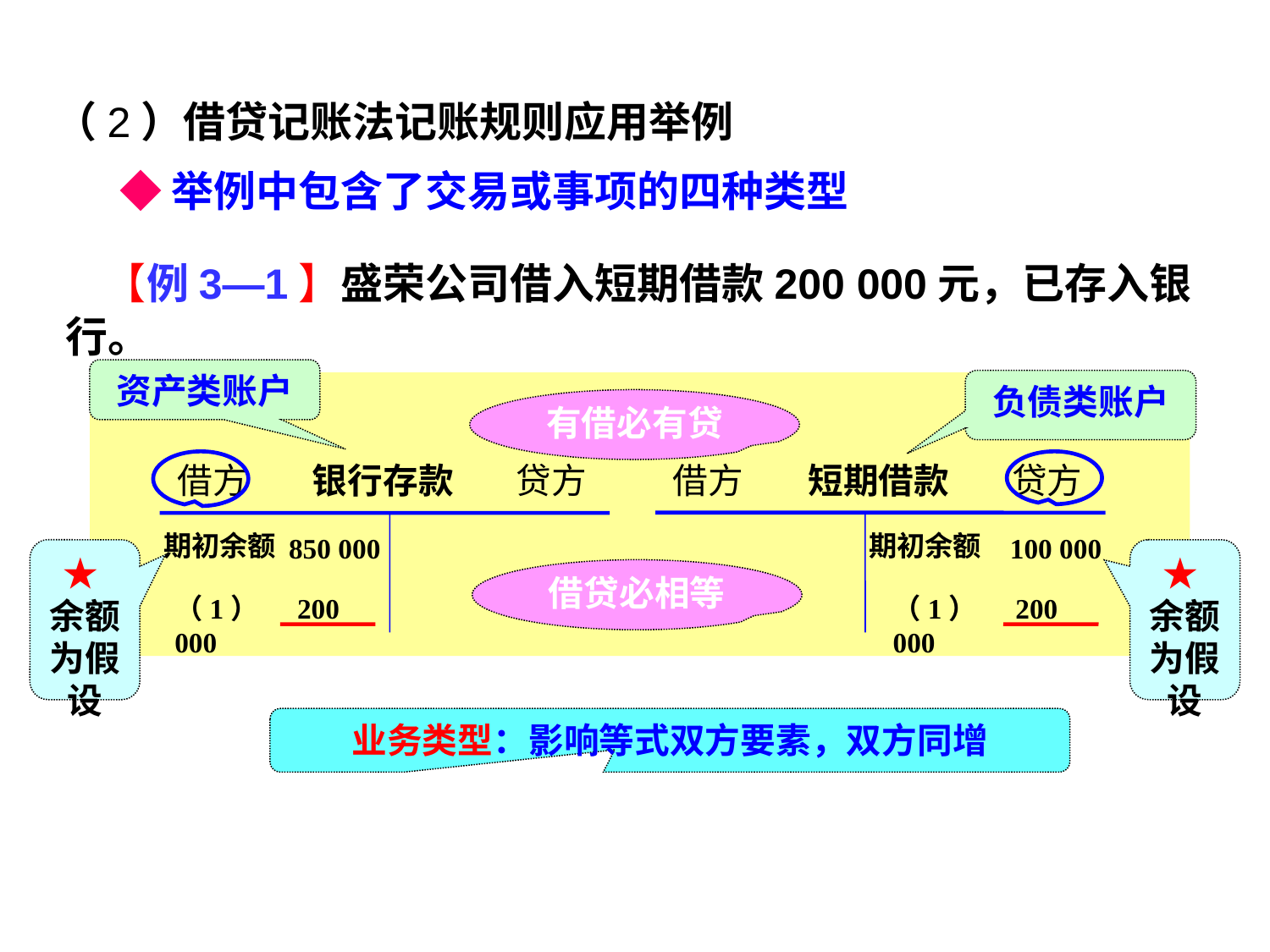

（2）借贷记账法记账规则应用举例
     ◆举例中包含了交易或事项的四种类型
  【例3—1】盛荣公司借入短期借款200 000元，已存入银行。
资产类账户
借方        银行存款        贷方

期初余额
850 000
（1）     200 000
负债类账户
借方        短期借款        贷方

期初余额
   100 000
（1）     200 000

有借必有贷
借贷必相等

★余额为假设
★余额为假设

业务类型：影响等式双方要素，双方同增

28